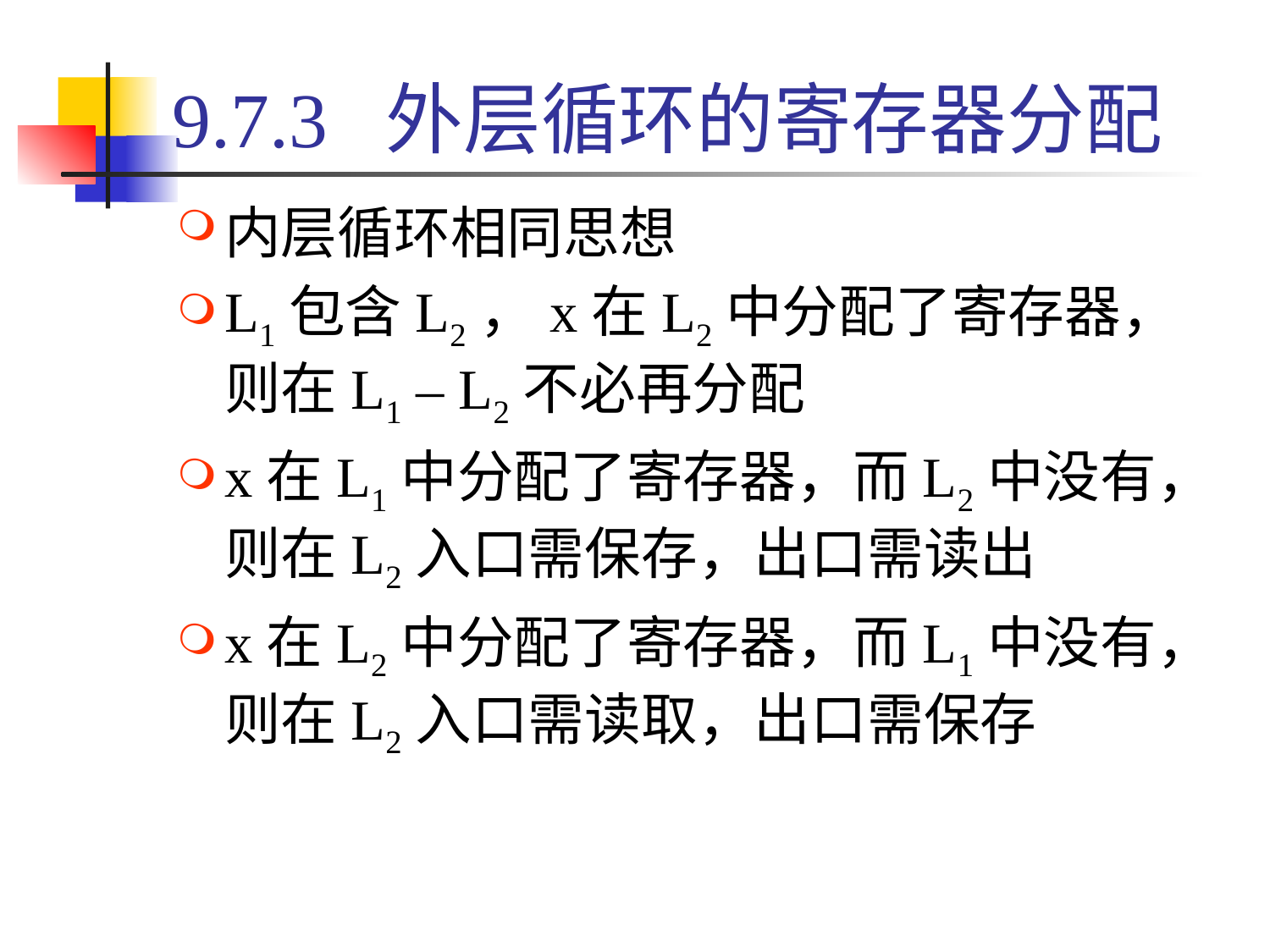

# 9.7.3  外层循环的寄存器分配
内层循环相同思想
L1包含L2，x在L2中分配了寄存器，则在L1 – L2不必再分配
x在L1中分配了寄存器，而L2中没有，则在L2入口需保存，出口需读出
x在L2中分配了寄存器，而L1中没有，则在L2入口需读取，出口需保存